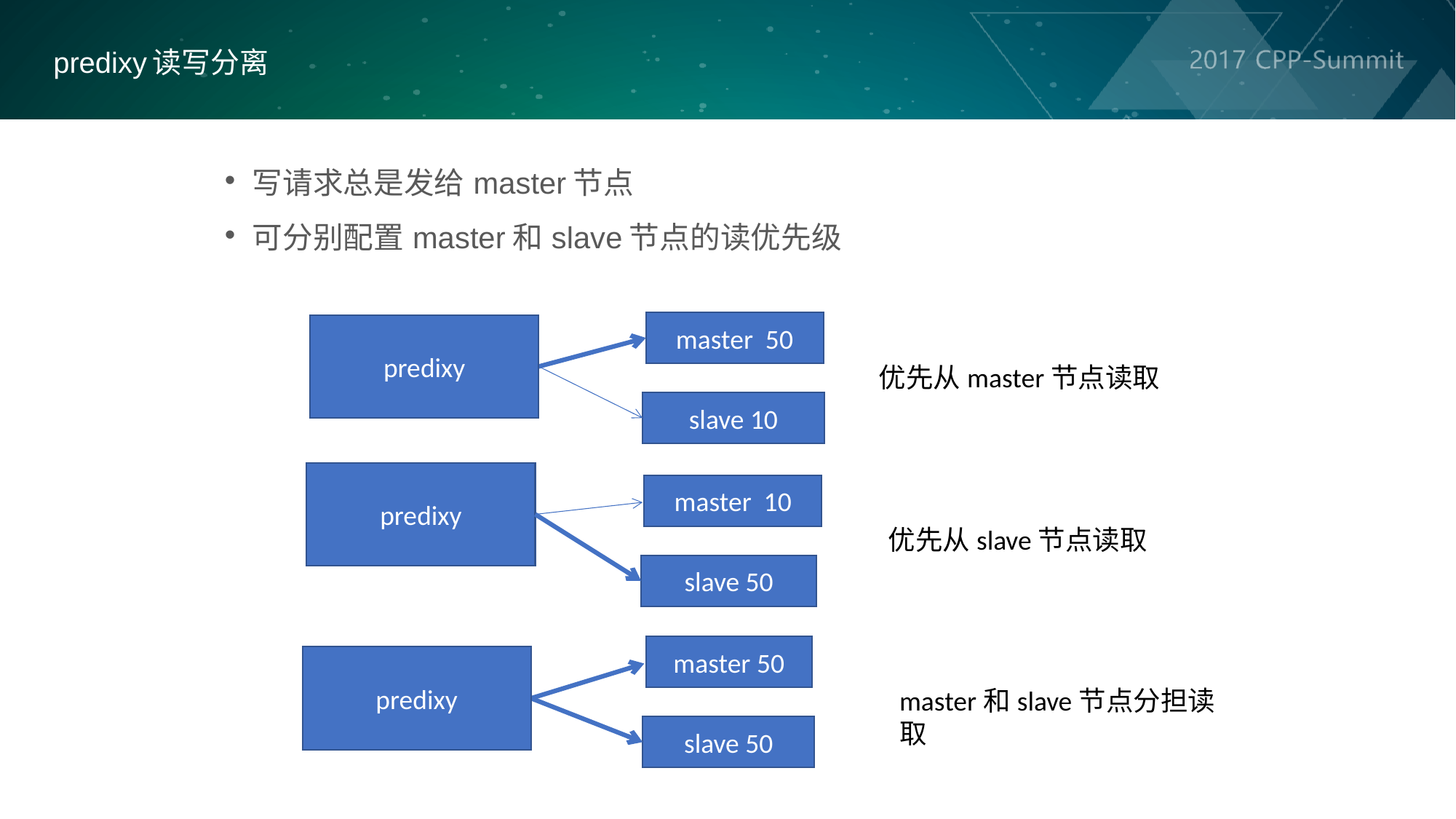

predixy读写分离
写请求总是发给master节点
可分别配置master和slave节点的读优先级
master  50
predixy
优先从master节点读取
slave 10
predixy
master  10
优先从slave节点读取
slave 50
master 50
predixy
master和slave节点分担读取
slave 50